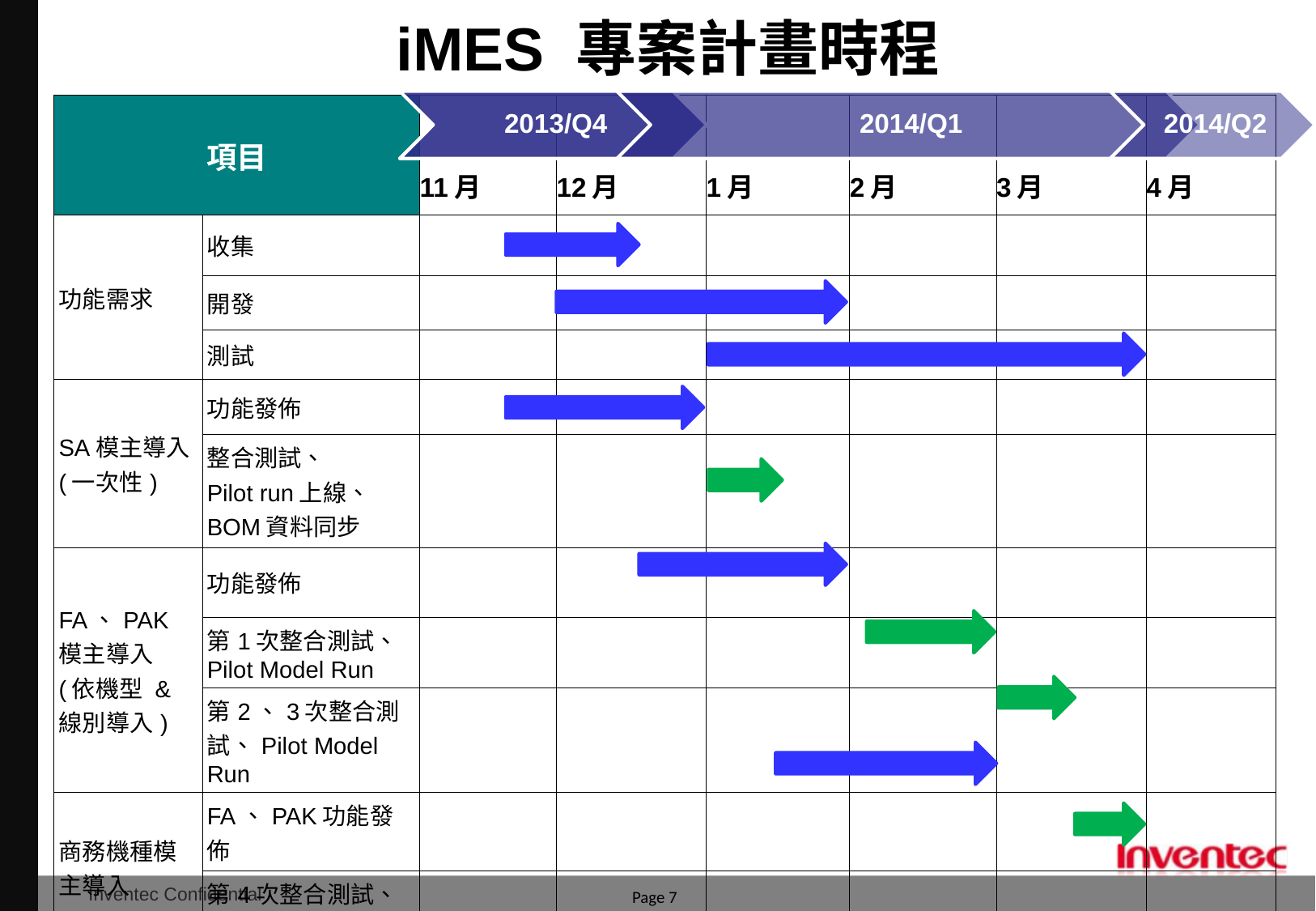

# iMES 專案計畫時程
2013/Q4
2014/Q1
2014/Q2
| 項目 |  | 11月 | 12月 | 1月 | 2月 | 3月 | 4月 |
| --- | --- | --- | --- | --- | --- | --- | --- |
| 功能需求 | 收集 |  |  |  |  |  |  |
|  | 開發 |  |  |  |  |  |  |
|  | 測試 |  |  |  |  |  |  |
| SA模主導入 (一次性) | 功能發佈 |  |  |  |  |  |  |
|  | 整合測試、 Pilot run上線、 BOM資料同步 |  |  |  |  |  |  |
| FA、PAK模主導入 (依機型 &線別導入) | 功能發佈 |  |  |  |  |  |  |
|  | 第1次整合測試、Pilot Model Run |  |  |  |  |  |  |
|  | 第2、3次整合測試、Pilot Model Run |  |  |  |  |  |  |
| 商務機種模主導入 | FA、PAK功能發佈 |  |  |  |  |  |  |
|  | 第4次整合測試、Pilot Model Run |  |  |  |  |  |  |